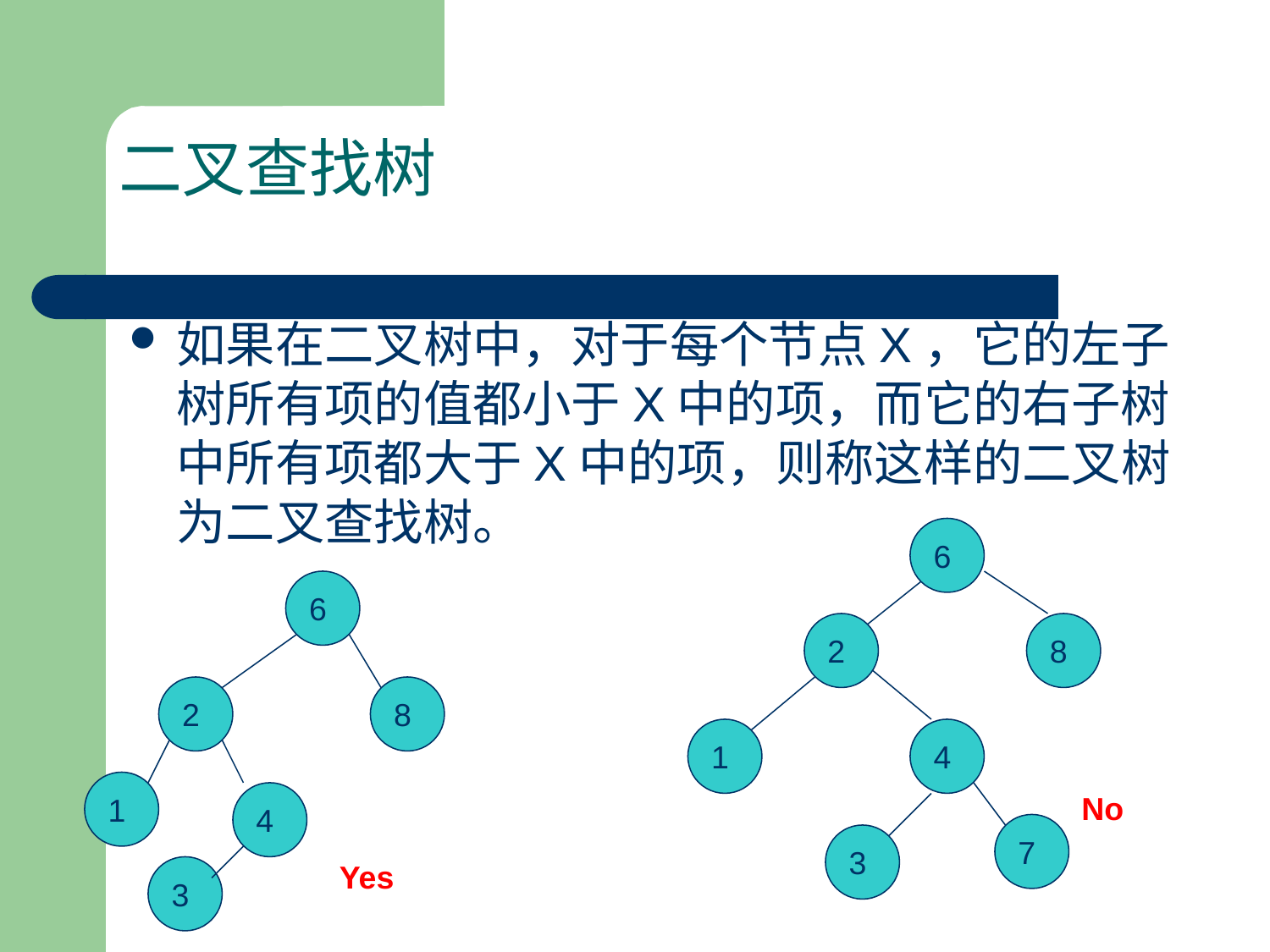

# 二叉查找树
如果在二叉树中，对于每个节点X，它的左子树所有项的值都小于X中的项，而它的右子树中所有项都大于X中的项，则称这样的二叉树为二叉查找树。
6
6

2
8

2
8

1
4

1
4

No

7
3

Yes
3